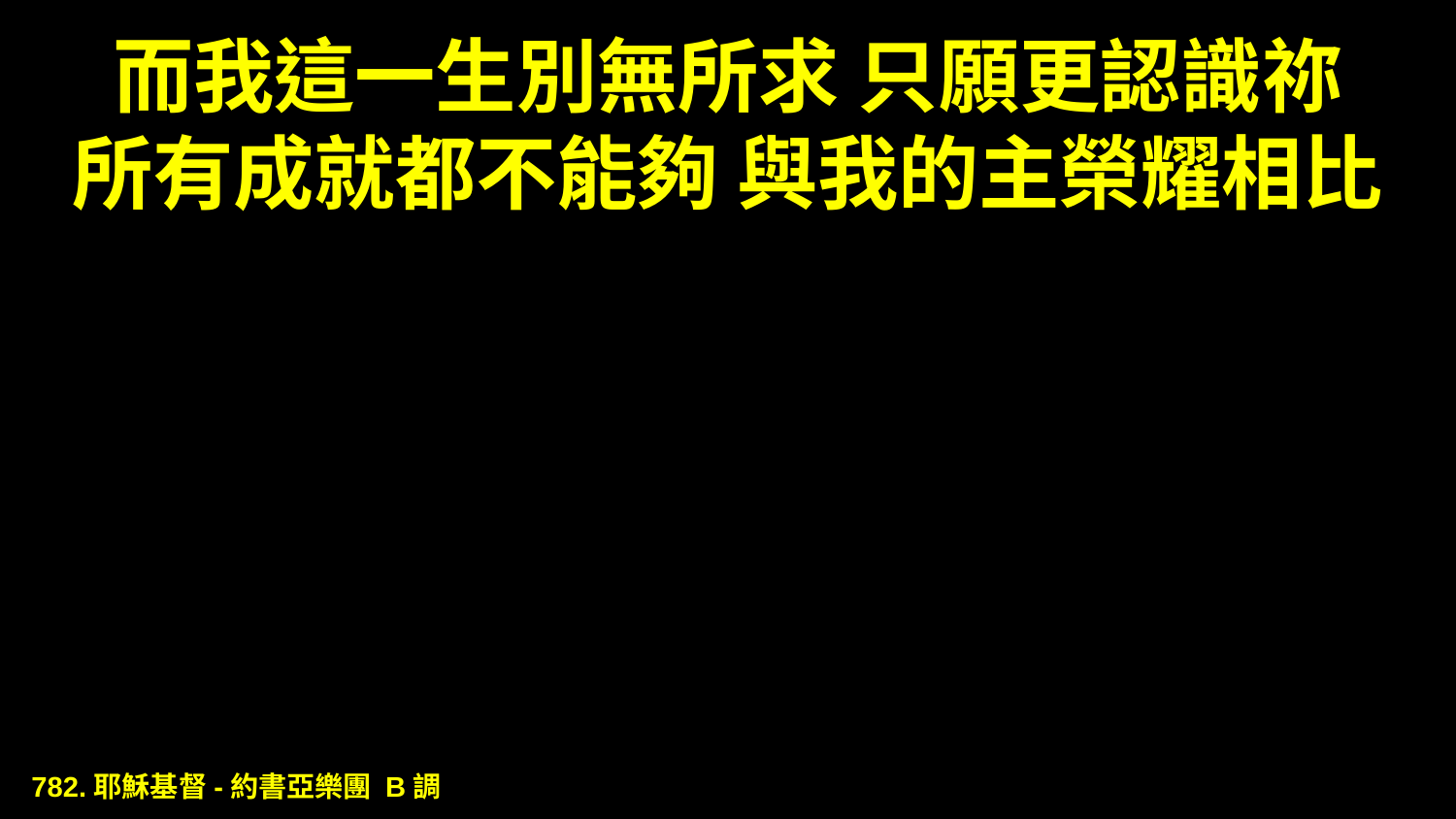

# 而我這一生別無所求 只願更認識祢 所有成就都不能夠 與我的主榮耀相比
782.耶穌基督-約書亞樂團 B調